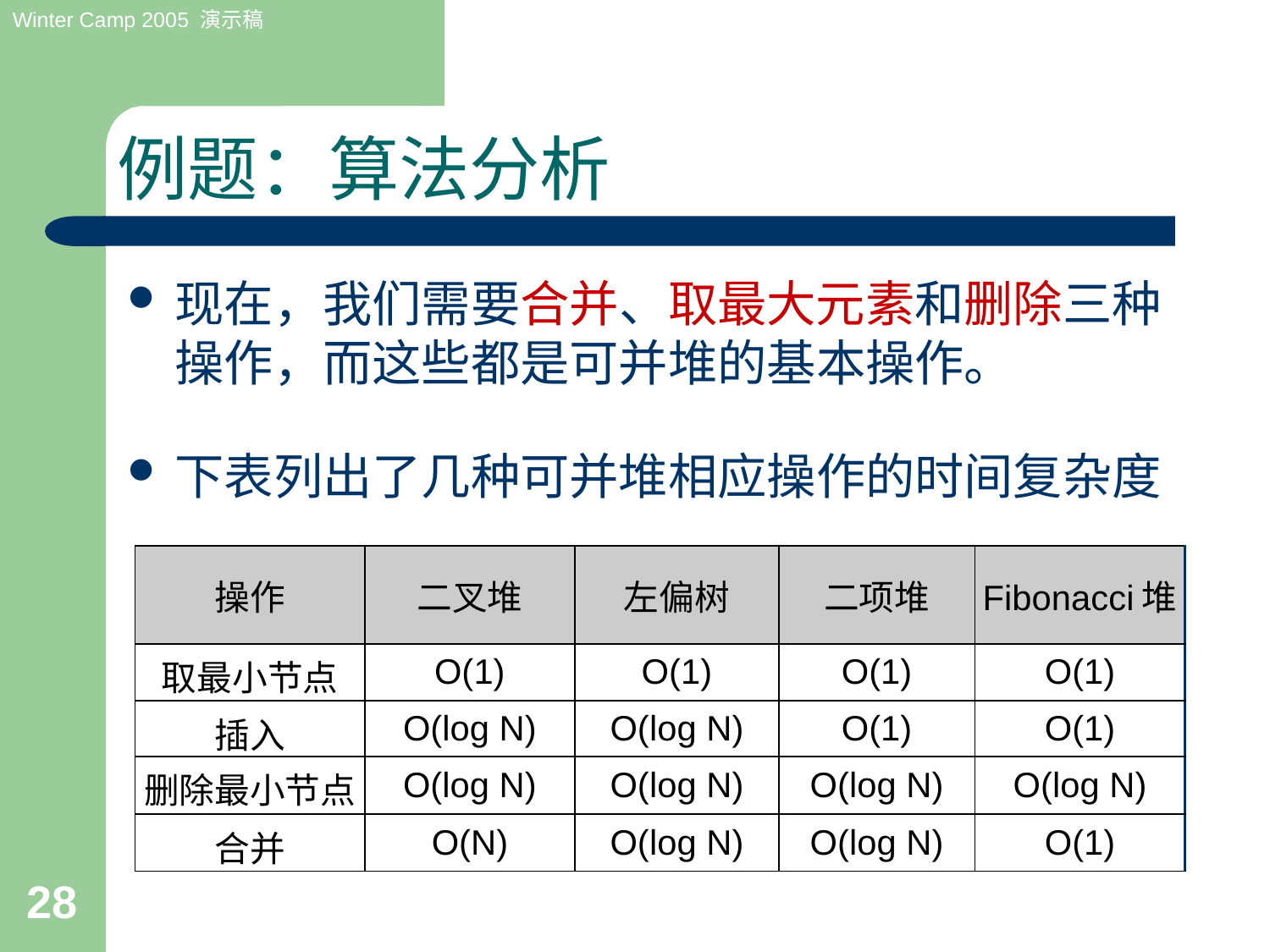

# 例题：算法分析
现在，我们需要合并、取最大元素和删除三种操作，而这些都是可并堆的基本操作。

下表列出了几种可并堆相应操作的时间复杂度
| 操作 | 二叉堆 | 左偏树 | 二项堆 | Fibonacci堆 |
| --- | --- | --- | --- | --- |
| 取最小节点 | O(1) | O(1) | O(1) | O(1) |
| 插入 | O(log N) | O(log N) | O(1) | O(1) |
| 删除最小节点 | O(log N) | O(log N) | O(log N) | O(log N) |
| 合并 | O(N) | O(log N) | O(log N) | O(1) |
28